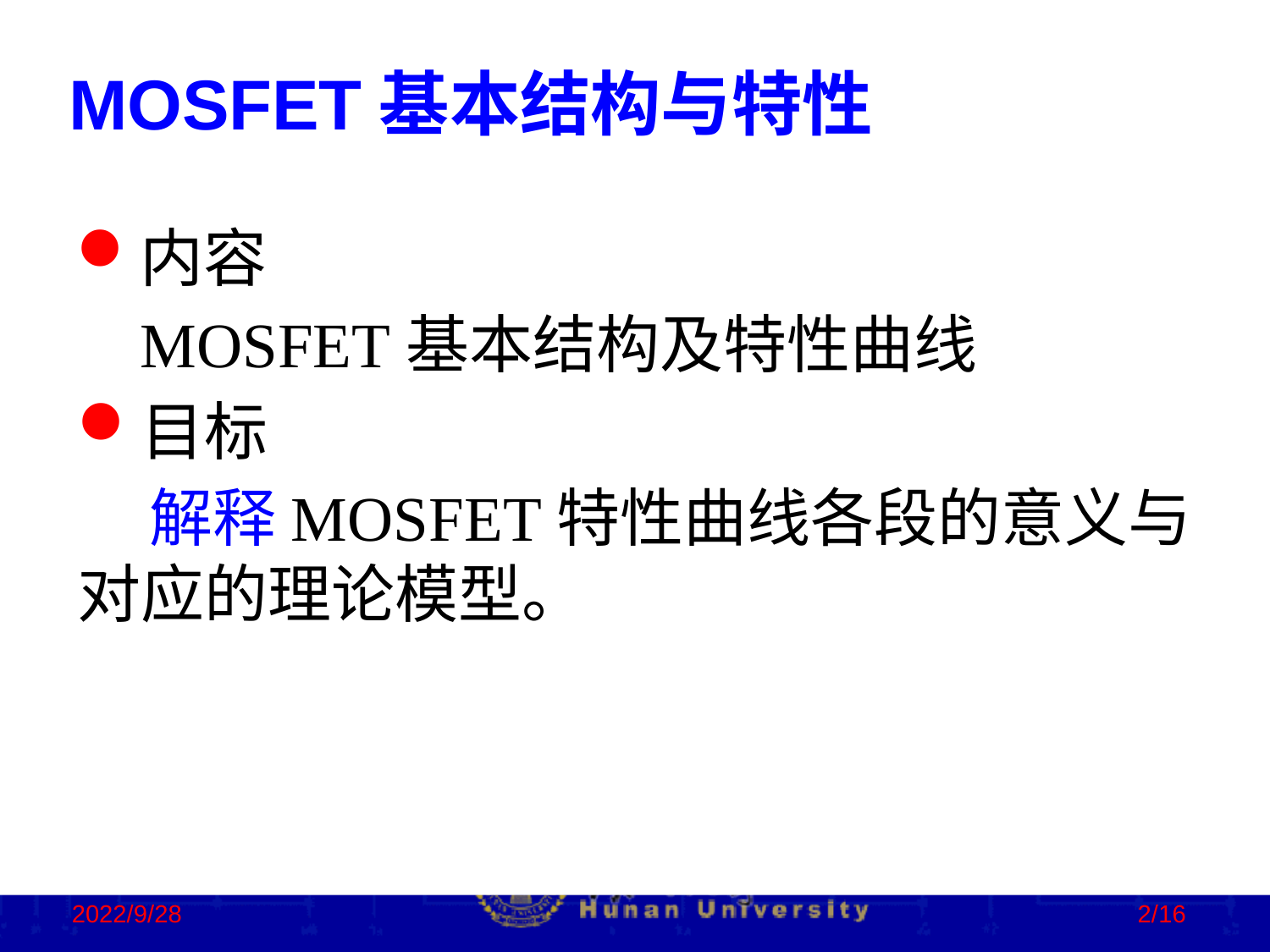

MOSFET基本结构与特性
内容
    MOSFET基本结构及特性曲线
目标
    解释MOSFET特性曲线各段的意义与对应的理论模型。
2022/9/28
2/16